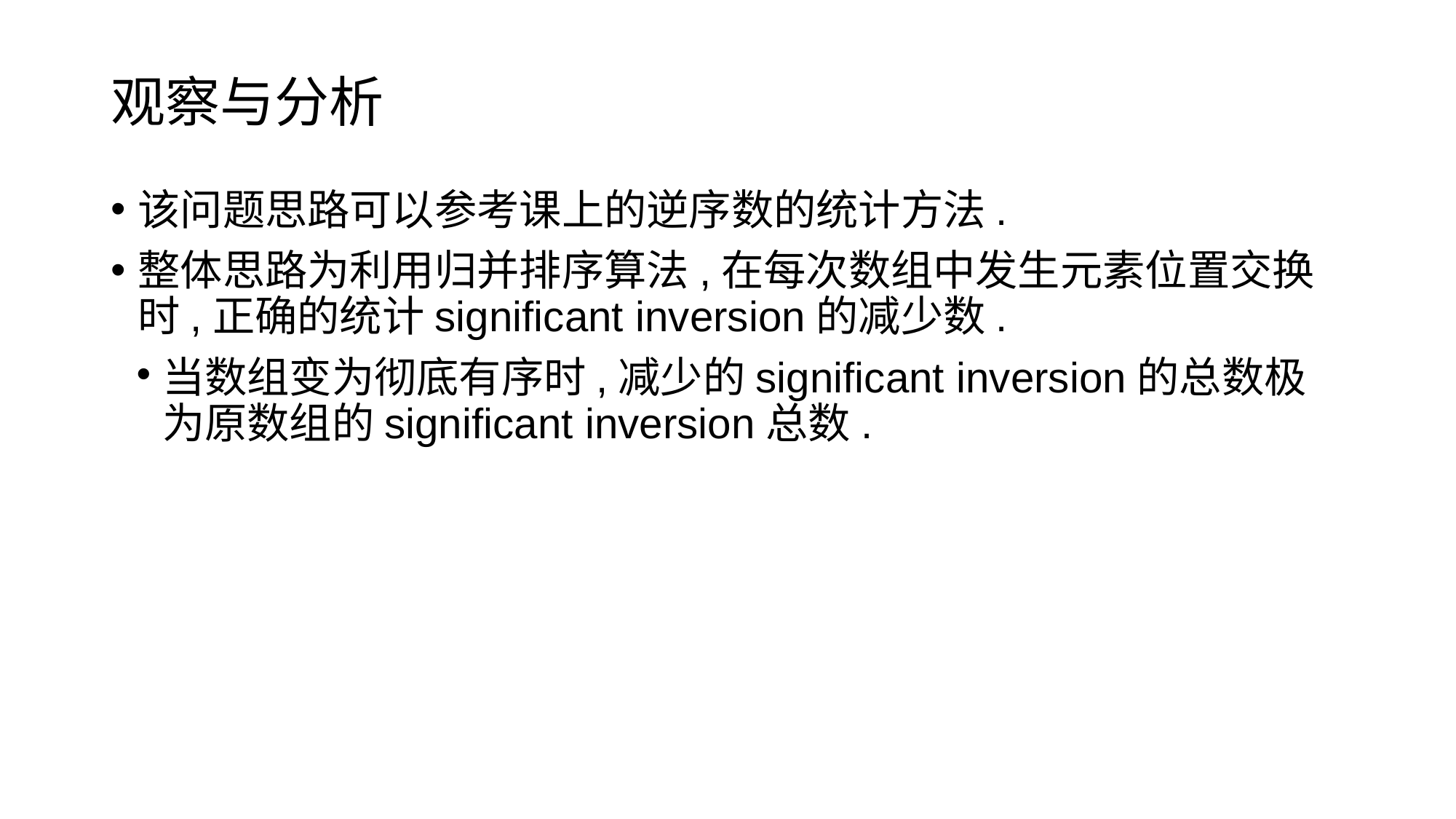

观察与分析
该问题思路可以参考课上的逆序数的统计方法.
整体思路为利用归并排序算法,在每次数组中发生元素位置交换时,正确的统计significant inversion的减少数.
当数组变为彻底有序时,减少的significant inversion的总数极为原数组的significant inversion总数.